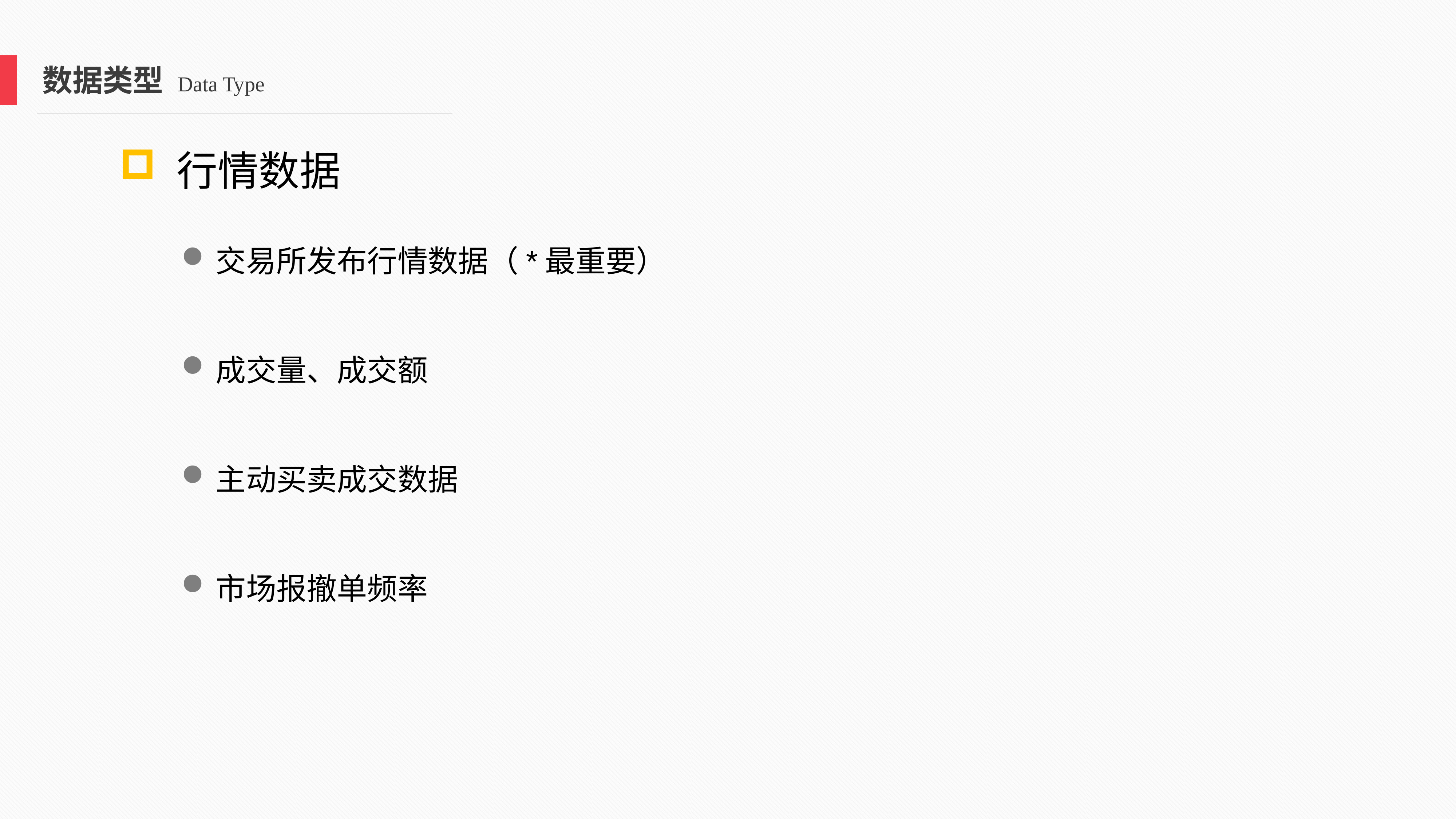

数据类型 Data Type
 行情数据
交易所发布行情数据（*最重要）

成交量、成交额

主动买卖成交数据

市场报撤单频率